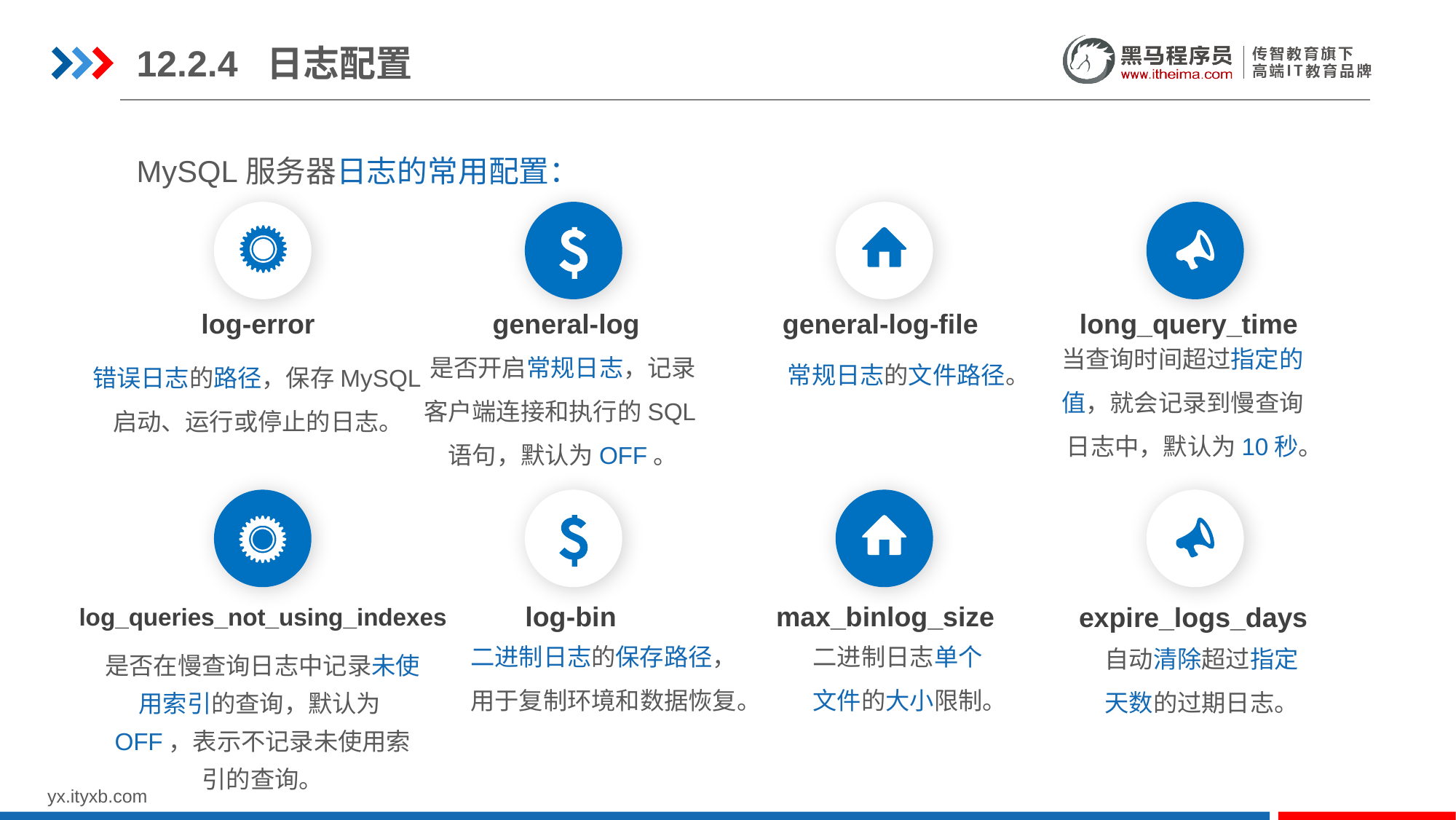

12.2.4  日志配置
MySQL服务器日志的常用配置：

log-error
general-log
general-log-file
long_query_time
当查询时间超过指定的值，就会记录到慢查询日志中，默认为10秒。
是否开启常规日志，记录客户端连接和执行的SQL语句，默认为OFF。
常规日志的文件路径。
错误日志的路径，保存MySQL启动、运行或停止的日志。

log_queries_not_using_indexes
log-bin
max_binlog_size
expire_logs_days
二进制日志的保存路径，用于复制环境和数据恢复。
二进制日志单个文件的大小限制。
自动清除超过指定天数的过期日志。
是否在慢查询日志中记录未使用索引的查询，默认为OFF，表示不记录未使用索引的查询。